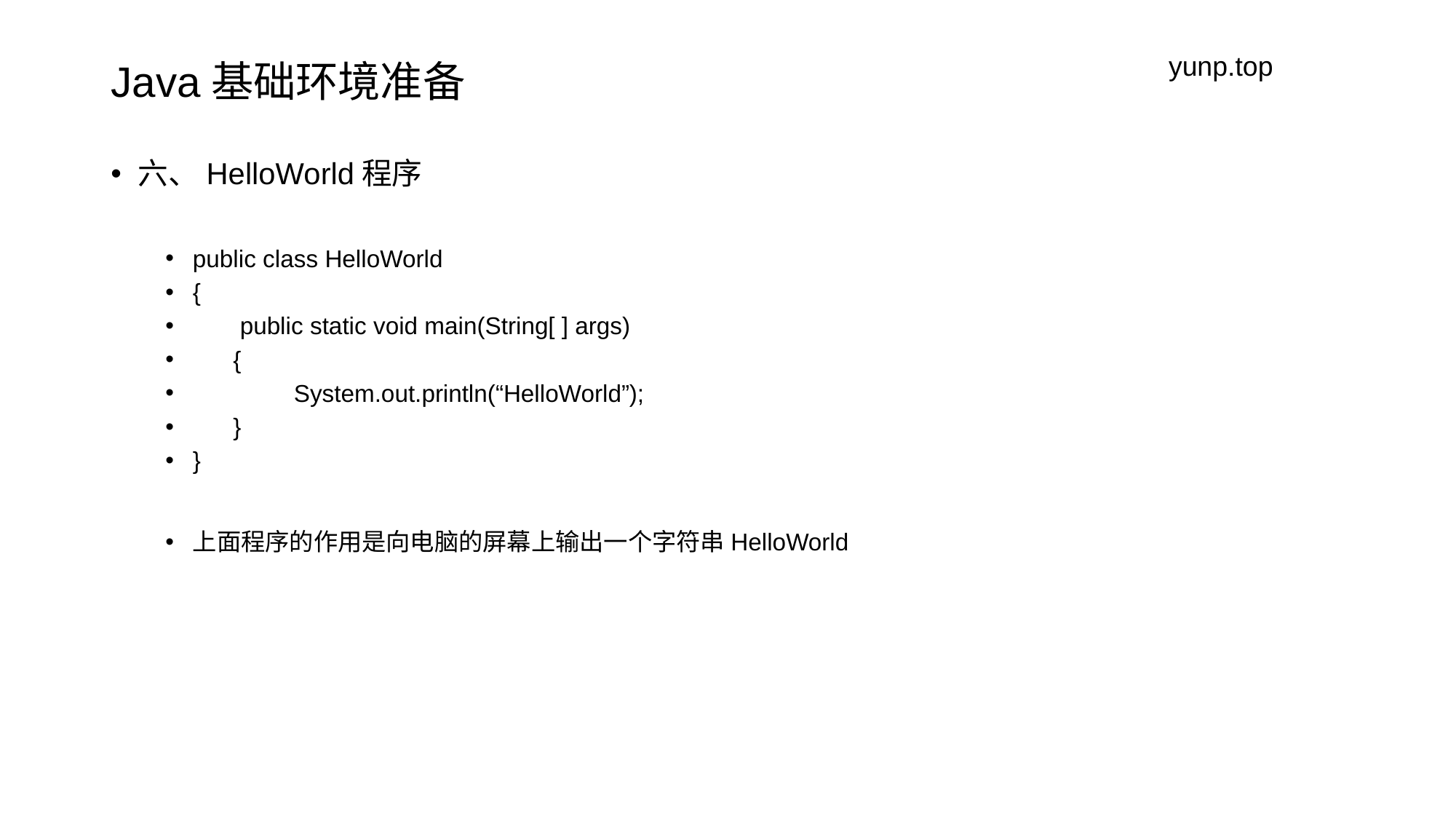

# Java基础环境准备
yunp.top
六、HelloWorld程序

public class HelloWorld
{
       public static void main(String[ ] args)
      {
               System.out.println(“HelloWorld”);
      }
}

上面程序的作用是向电脑的屏幕上输出一个字符串HelloWorld